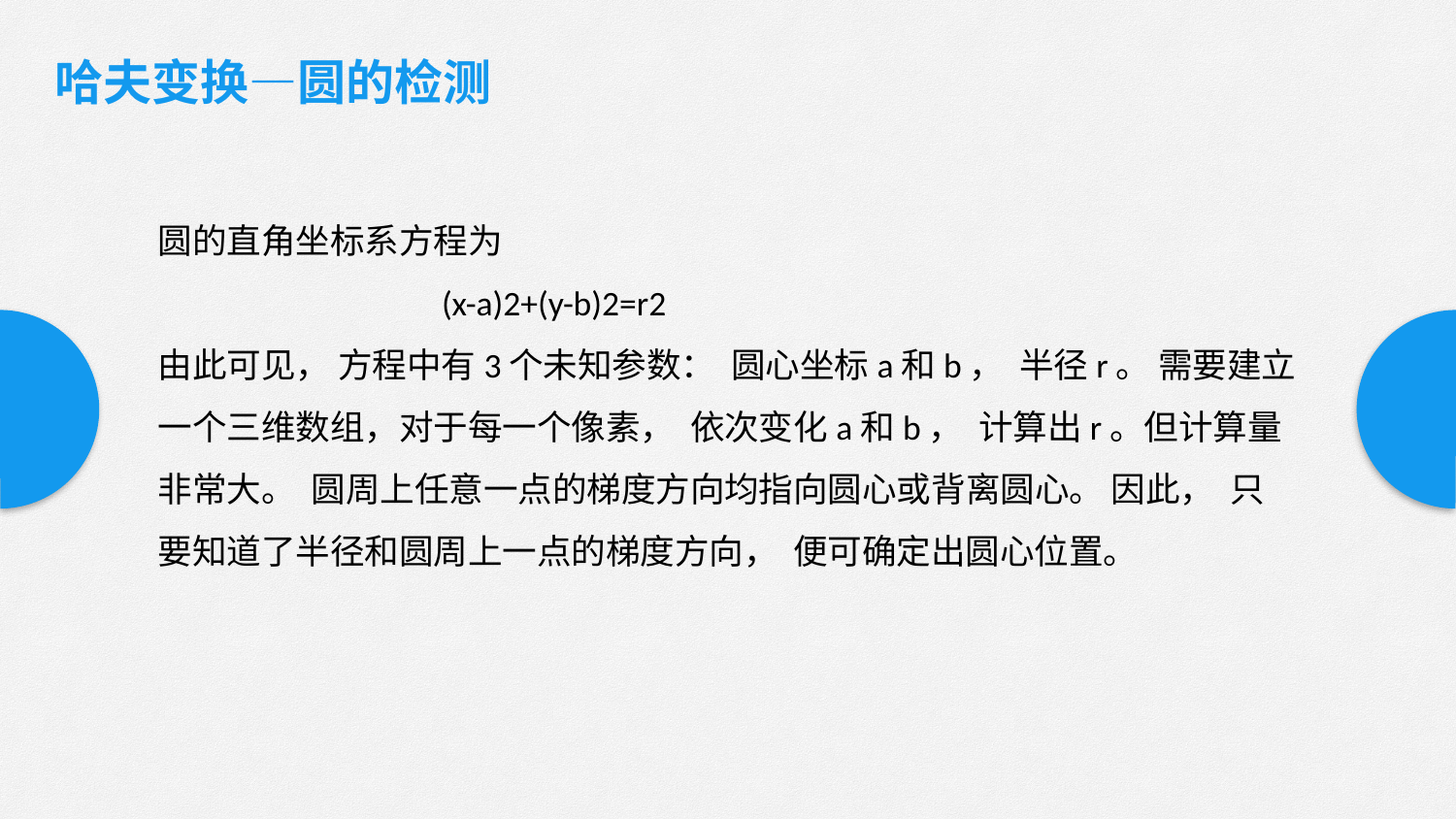

哈夫变换—圆的检测
圆的直角坐标系方程为
　　　　　　　　(x-a)2+(y-b)2=r2
由此可见， 方程中有3个未知参数：  圆心坐标a和b，  半径r。 需要建立一个三维数组，对于每一个像素，  依次变化a和b，  计算出r。但计算量非常大。  圆周上任意一点的梯度方向均指向圆心或背离圆心。 因此，  只要知道了半径和圆周上一点的梯度方向，  便可确定出圆心位置。